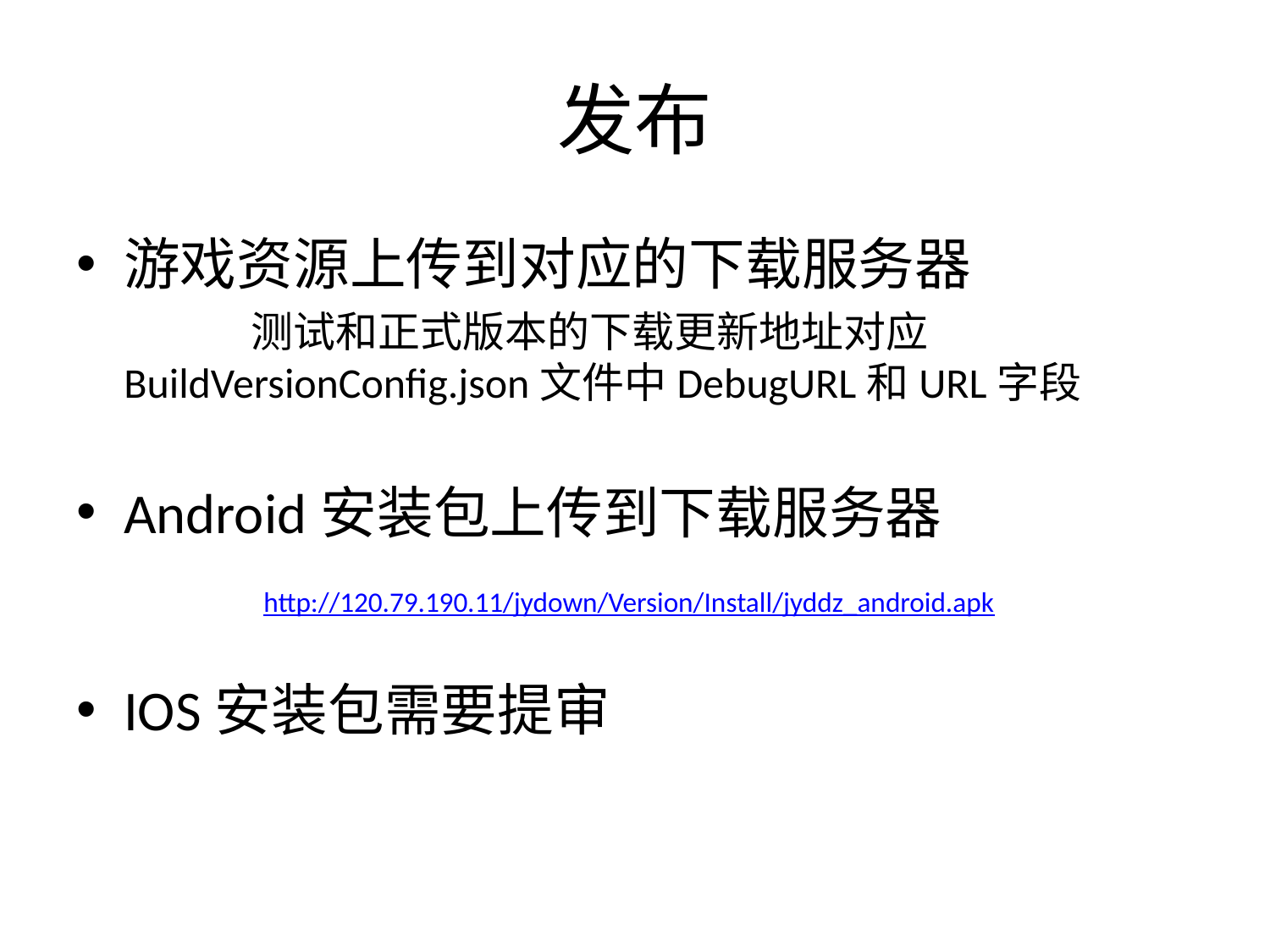

# 发布
游戏资源上传到对应的下载服务器
		测试和正式版本的下载更新地址对应BuildVersionConfig.json文件中DebugURL和URL字段

Android安装包上传到下载服务器
		 http://120.79.190.11/jydown/Version/Install/jyddz_android.apk

IOS安装包需要提审